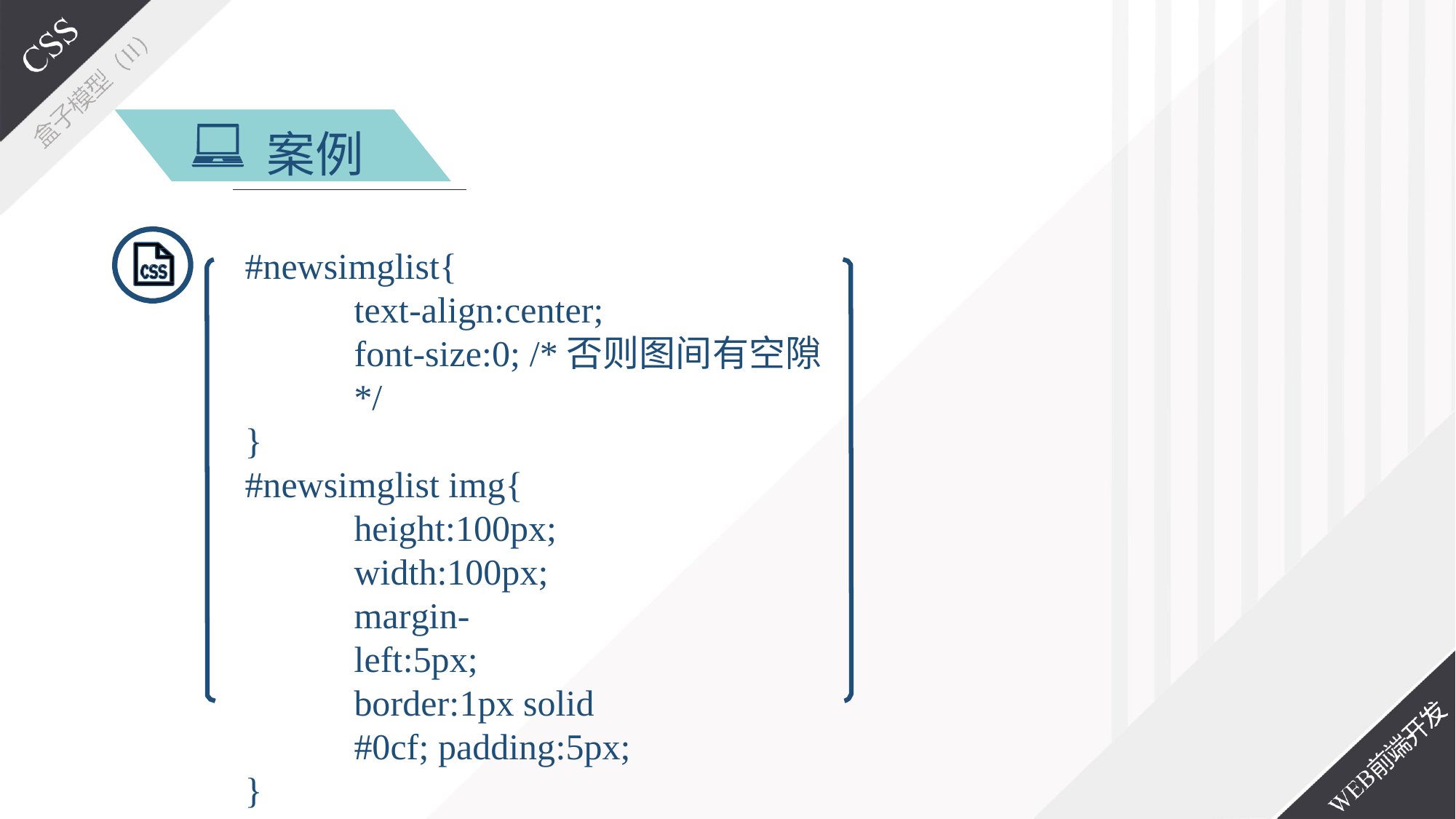

案例

# #newsimglist{

text-align:center;
font-size:0; /*否则图间有空隙*/
}
#newsimglist img{
height:100px; width:100px; margin-left:5px;
border:1px solid #0cf; padding:5px;
}